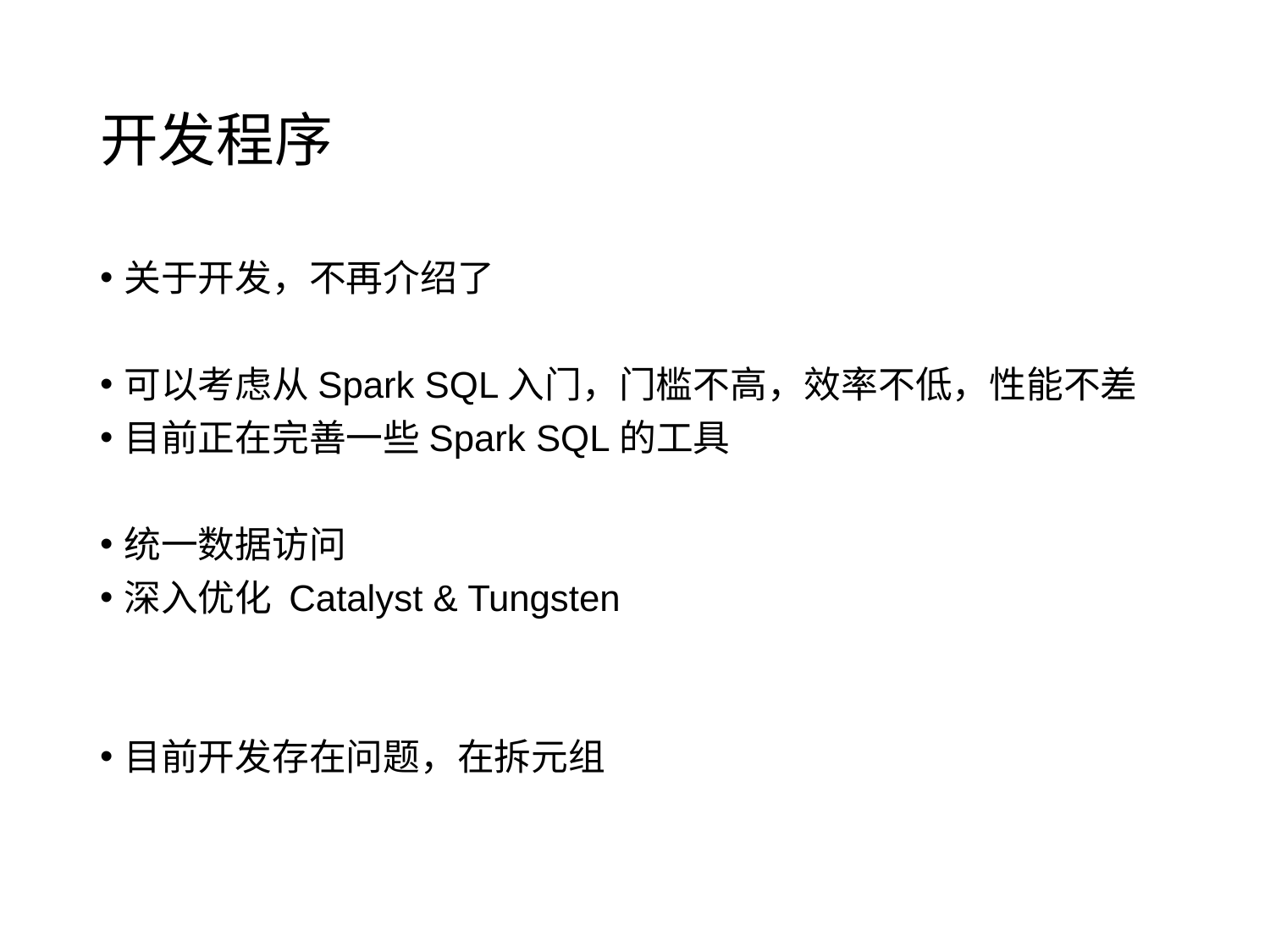

# 开发程序
关于开发，不再介绍了

可以考虑从Spark SQL入门，门槛不高，效率不低，性能不差
目前正在完善一些Spark SQL的工具

统一数据访问
深入优化 Catalyst & Tungsten

目前开发存在问题，在拆元组